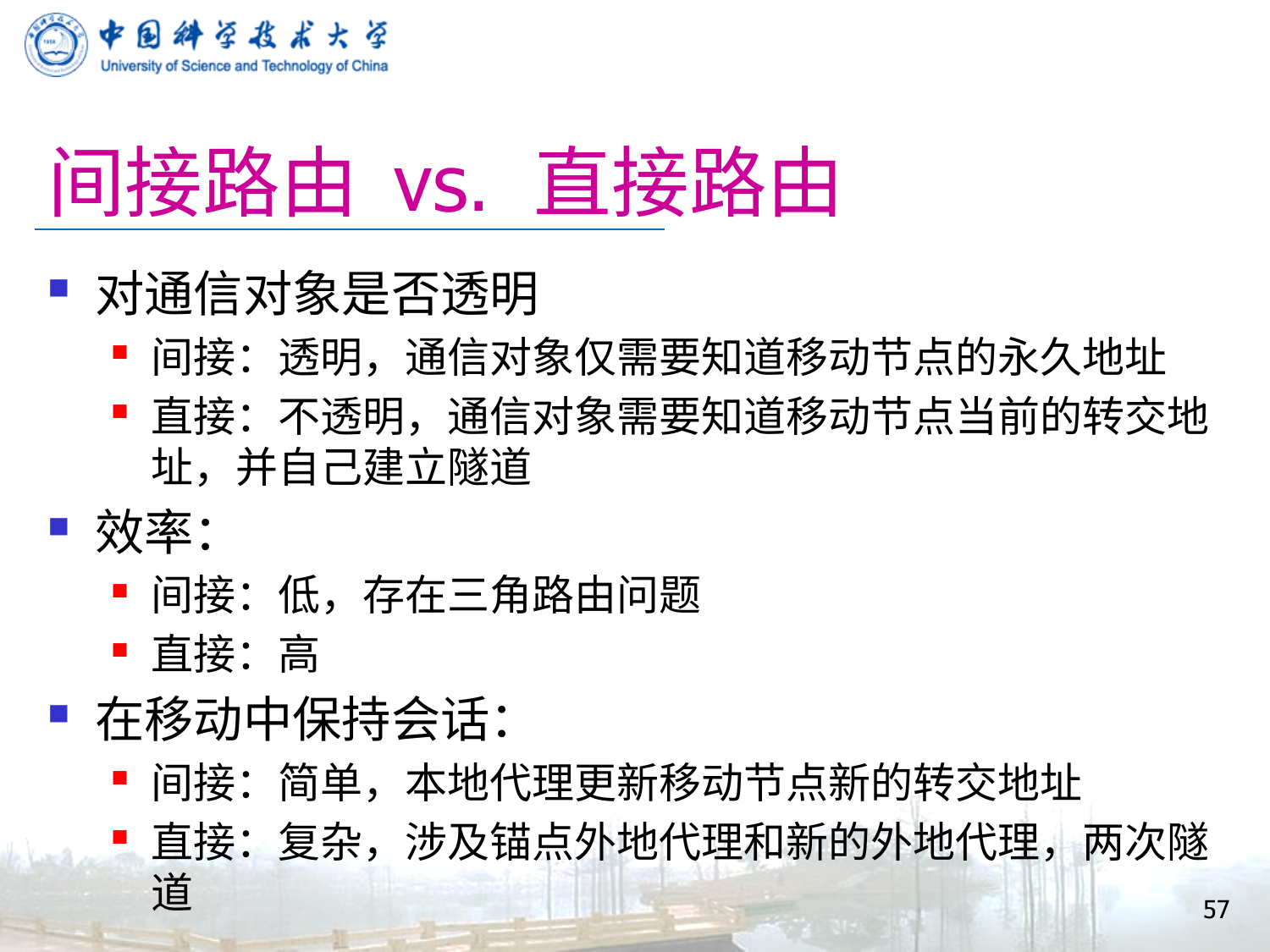

# 间接路由 vs. 直接路由
对通信对象是否透明
间接：透明，通信对象仅需要知道移动节点的永久地址
直接：不透明，通信对象需要知道移动节点当前的转交地址，并自己建立隧道
效率：
间接：低，存在三角路由问题
直接：高
在移动中保持会话：
间接：简单，本地代理更新移动节点新的转交地址
直接：复杂，涉及锚点外地代理和新的外地代理，两次隧道
57